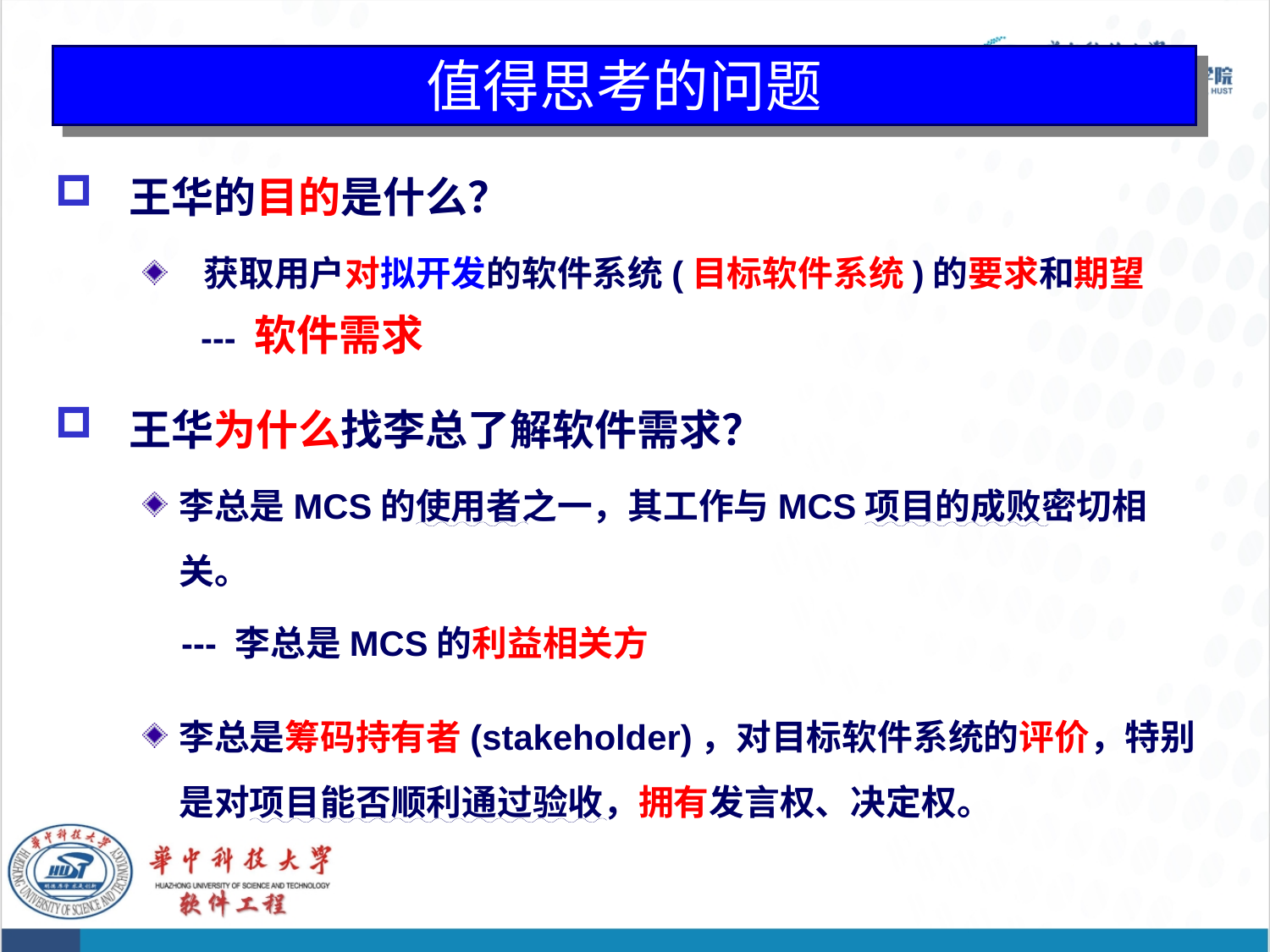

# 值得思考的问题
王华的目的是什么？
获取用户对拟开发的软件系统(目标软件系统)的要求和期望
      --- 软件需求
王华为什么找李总了解软件需求？
李总是MCS的使用者之一，其工作与MCS项目的成败密切相关。
    --- 李总是MCS的利益相关方
李总是筹码持有者(stakeholder)，对目标软件系统的评价，特别是对项目能否顺利通过验收，拥有发言权、决定权。